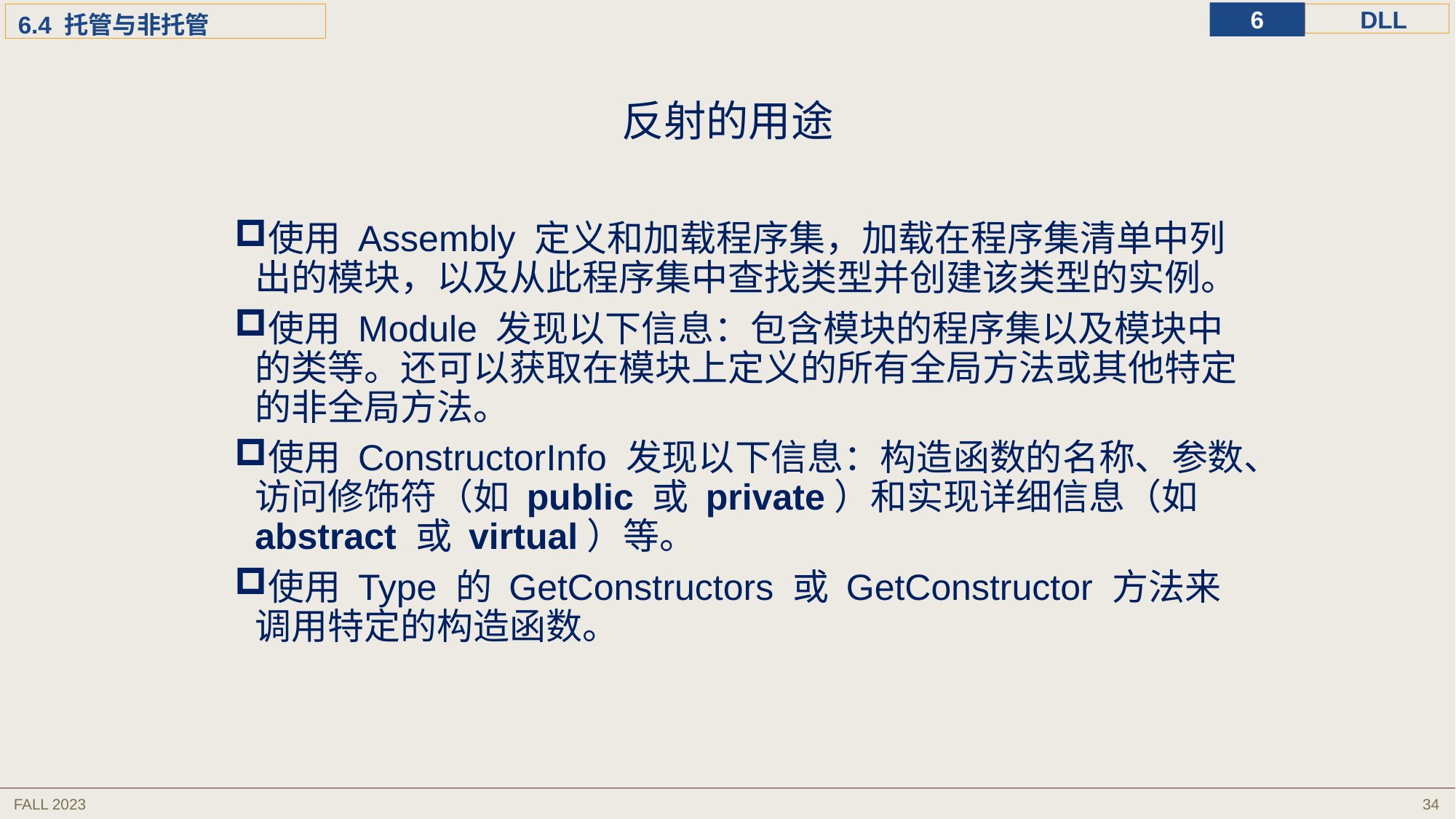

反射的用途
使用 Assembly 定义和加载程序集，加载在程序集清单中列出的模块，以及从此程序集中查找类型并创建该类型的实例。
使用 Module 发现以下信息：包含模块的程序集以及模块中的类等。还可以获取在模块上定义的所有全局方法或其他特定的非全局方法。
使用 ConstructorInfo 发现以下信息：构造函数的名称、参数、访问修饰符（如 public 或 private）和实现详细信息（如 abstract 或 virtual）等。
使用 Type 的 GetConstructors 或 GetConstructor 方法来调用特定的构造函数。